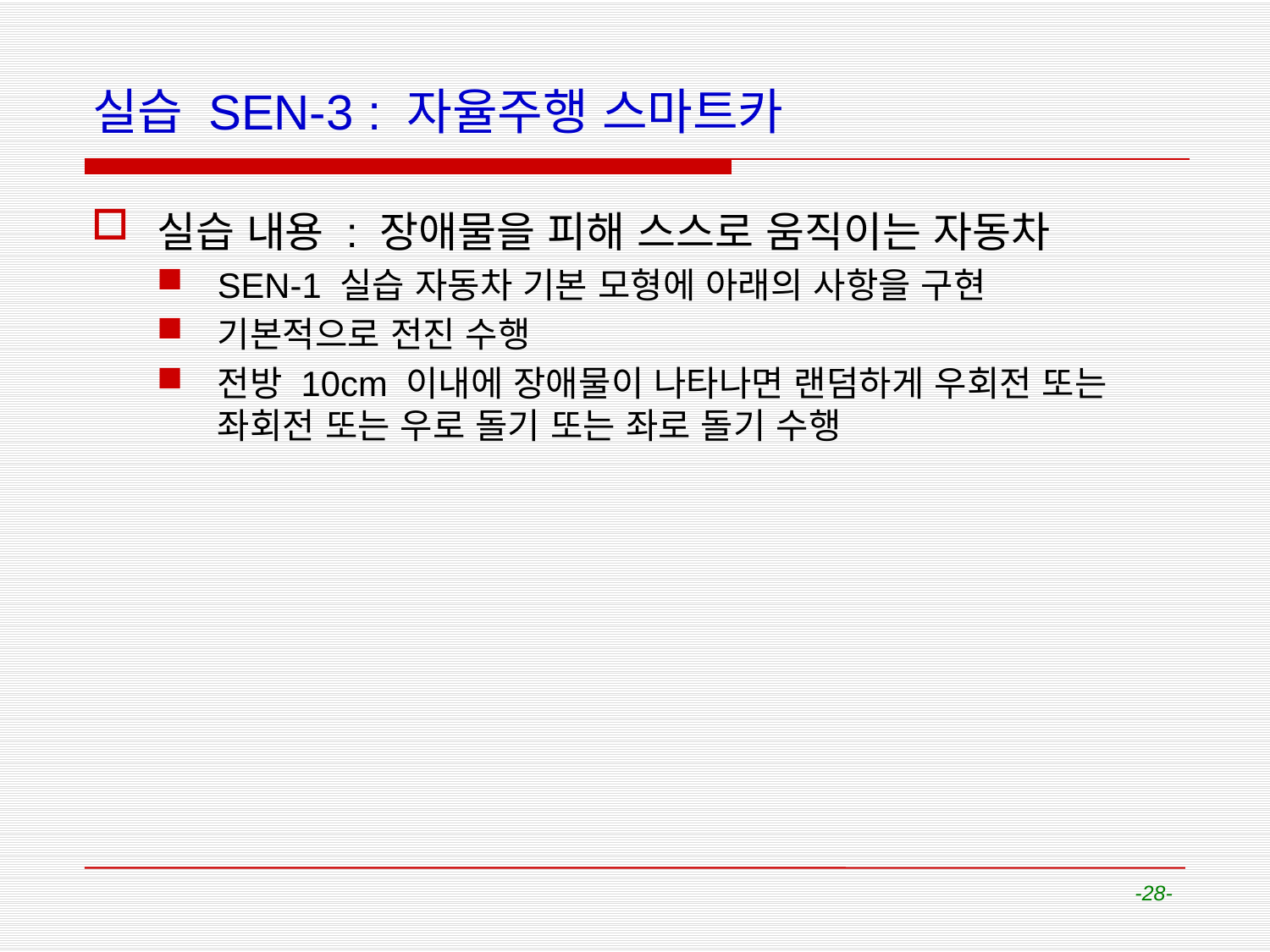

# 실습 SEN-3 : 자율주행 스마트카
실습 내용 : 장애물을 피해 스스로 움직이는 자동차
SEN-1 실습 자동차 기본 모형에 아래의 사항을 구현
기본적으로 전진 수행
전방 10cm 이내에 장애물이 나타나면 랜덤하게 우회전 또는 좌회전 또는 우로 돌기 또는 좌로 돌기 수행
-28-